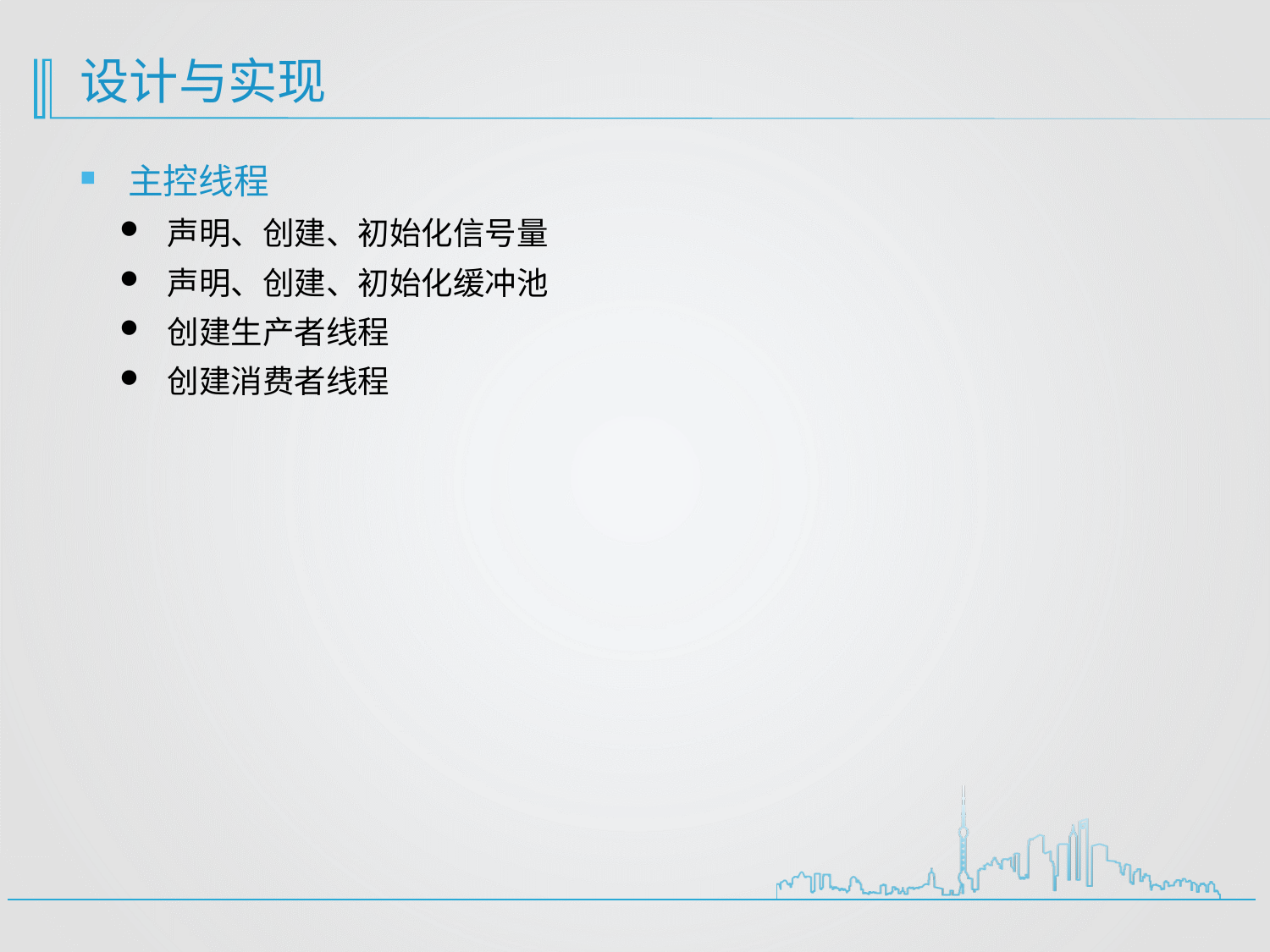

# 设计与实现
主控线程
声明、创建、初始化信号量
声明、创建、初始化缓冲池
创建生产者线程
创建消费者线程